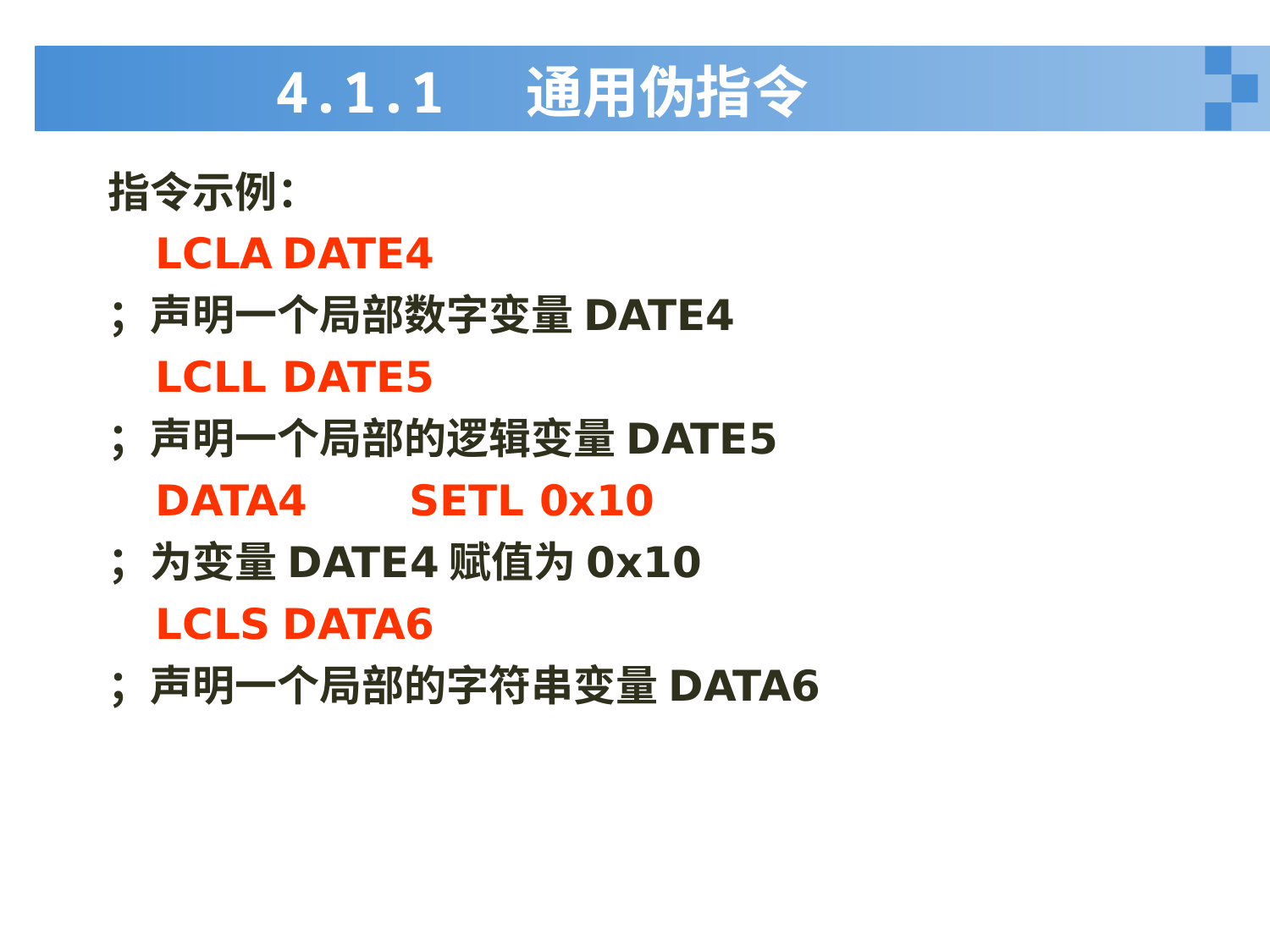

# 4.1.1  通用伪指令
指令示例：
	LCLA	DATE4
；声明一个局部数字变量DATE4
	LCLL	DATE5
；声明一个局部的逻辑变量DATE5
	DATA4	SETL 0x10
；为变量DATE4赋值为0x10
	LCLS	DATA6
；声明一个局部的字符串变量DATA6